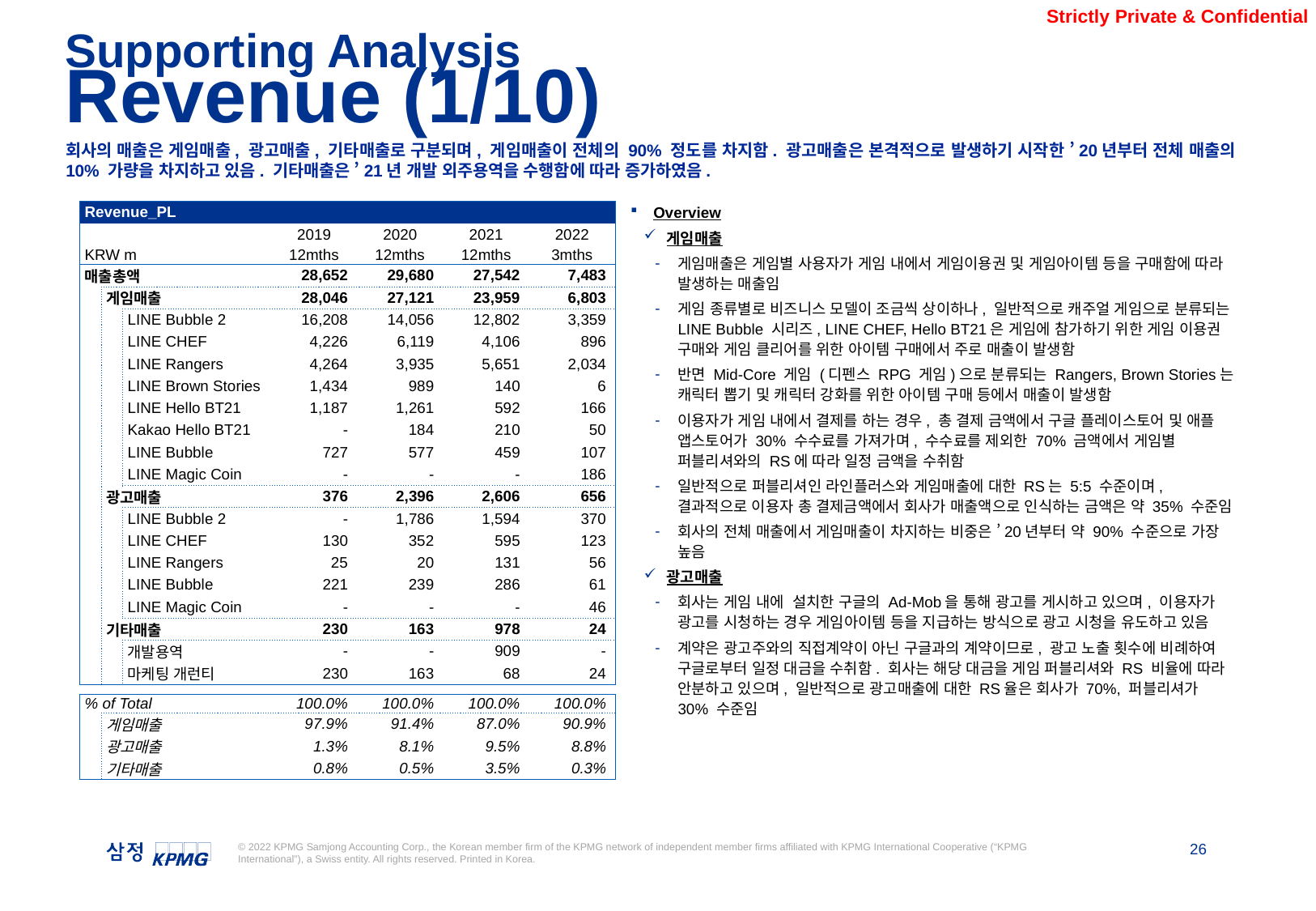

Supporting Analysis
Revenue (1/10)
회사의 매출은 게임매출, 광고매출, 기타매출로 구분되며, 게임매출이 전체의 90% 정도를 차지함. 광고매출은 본격적으로 발생하기 시작한 ’20년부터 전체 매출의 10% 가량을 차지하고 있음. 기타매출은 ’21년 개발 외주용역을 수행함에 따라 증가하였음.
| Revenue\_PL |  |  |  |  |  |  |
| --- | --- | --- | --- | --- | --- | --- |
|  |  |  | 2019 | 2020 | 2021 | 2022 |
| KRW m |  |  | 12mths | 12mths | 12mths | 3mths |
| 매출총액 |  |  | 28,652 | 29,680 | 27,542 | 7,483 |
|  | 게임매출 |  | 28,046 | 27,121 | 23,959 | 6,803 |
|  |  | LINE Bubble 2 | 16,208 | 14,056 | 12,802 | 3,359 |
|  |  | LINE CHEF | 4,226 | 6,119 | 4,106 | 896 |
|  |  | LINE Rangers | 4,264 | 3,935 | 5,651 | 2,034 |
|  |  | LINE Brown Stories | 1,434 | 989 | 140 | 6 |
|  |  | LINE Hello BT21 | 1,187 | 1,261 | 592 | 166 |
|  |  | Kakao Hello BT21 | - | 184 | 210 | 50 |
|  |  | LINE Bubble | 727 | 577 | 459 | 107 |
|  |  | LINE Magic Coin | - | - | - | 186 |
|  | 광고매출 |  | 376 | 2,396 | 2,606 | 656 |
|  |  | LINE Bubble 2 | - | 1,786 | 1,594 | 370 |
|  |  | LINE CHEF | 130 | 352 | 595 | 123 |
|  |  | LINE Rangers | 25 | 20 | 131 | 56 |
|  |  | LINE Bubble | 221 | 239 | 286 | 61 |
|  |  | LINE Magic Coin | - | - | - | 46 |
|  | 기타매출 |  | 230 | 163 | 978 | 24 |
|  |  | 개발용역 | - | - | 909 | - |
|  |  | 마케팅 개런티 | 230 | 163 | 68 | 24 |
|  |  |  |  |  |  |  |
| % of Total |  |  | 100.0% | 100.0% | 100.0% | 100.0% |
|  | 게임매출 |  | 97.9% | 91.4% | 87.0% | 90.9% |
|  | 광고매출 |  | 1.3% | 8.1% | 9.5% | 8.8% |
|  | 기타매출 |  | 0.8% | 0.5% | 3.5% | 0.3% |
Overview
게임매출
게임매출은 게임별 사용자가 게임 내에서 게임이용권 및 게임아이템 등을 구매함에 따라 발생하는 매출임
게임 종류별로 비즈니스 모델이 조금씩 상이하나, 일반적으로 캐주얼 게임으로 분류되는 LINE Bubble 시리즈, LINE CHEF, Hello BT21은 게임에 참가하기 위한 게임 이용권 구매와 게임 클리어를 위한 아이템 구매에서 주로 매출이 발생함
반면 Mid-Core 게임 (디펜스 RPG 게임)으로 분류되는 Rangers, Brown Stories는 캐릭터 뽑기 및 캐릭터 강화를 위한 아이템 구매 등에서 매출이 발생함
이용자가 게임 내에서 결제를 하는 경우, 총 결제 금액에서 구글 플레이스토어 및 애플 앱스토어가 30% 수수료를 가져가며, 수수료를 제외한 70% 금액에서 게임별 퍼블리셔와의 RS에 따라 일정 금액을 수취함
일반적으로 퍼블리셔인 라인플러스와 게임매출에 대한 RS는 5:5 수준이며, 결과적으로 이용자 총 결제금액에서 회사가 매출액으로 인식하는 금액은 약 35% 수준임
회사의 전체 매출에서 게임매출이 차지하는 비중은 ’20년부터 약 90% 수준으로 가장 높음
광고매출
회사는 게임 내에  설치한 구글의 Ad-Mob을 통해 광고를 게시하고 있으며, 이용자가 광고를 시청하는 경우 게임아이템 등을 지급하는 방식으로 광고 시청을 유도하고 있음
계약은 광고주와의 직접계약이 아닌 구글과의 계약이므로, 광고 노출 횟수에 비례하여 구글로부터 일정 대금을 수취함. 회사는 해당 대금을 게임 퍼블리셔와 RS 비율에 따라 안분하고 있으며, 일반적으로 광고매출에 대한 RS율은 회사가 70%, 퍼블리셔가 30% 수준임